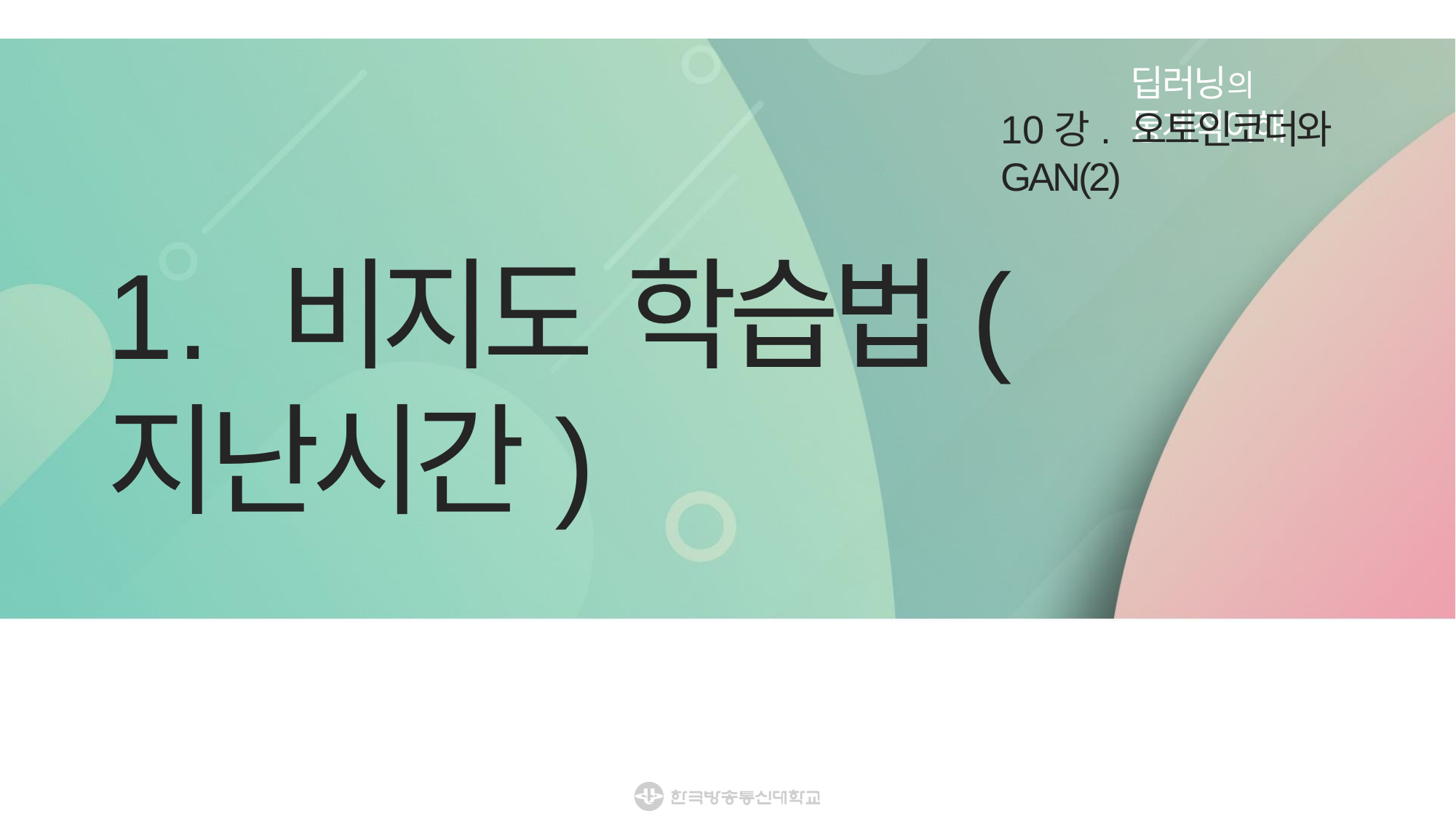

딥러닝의 통계적이해
10강. 오토인코더와 GAN(2)
1. 비지도 학습법(지난시간)